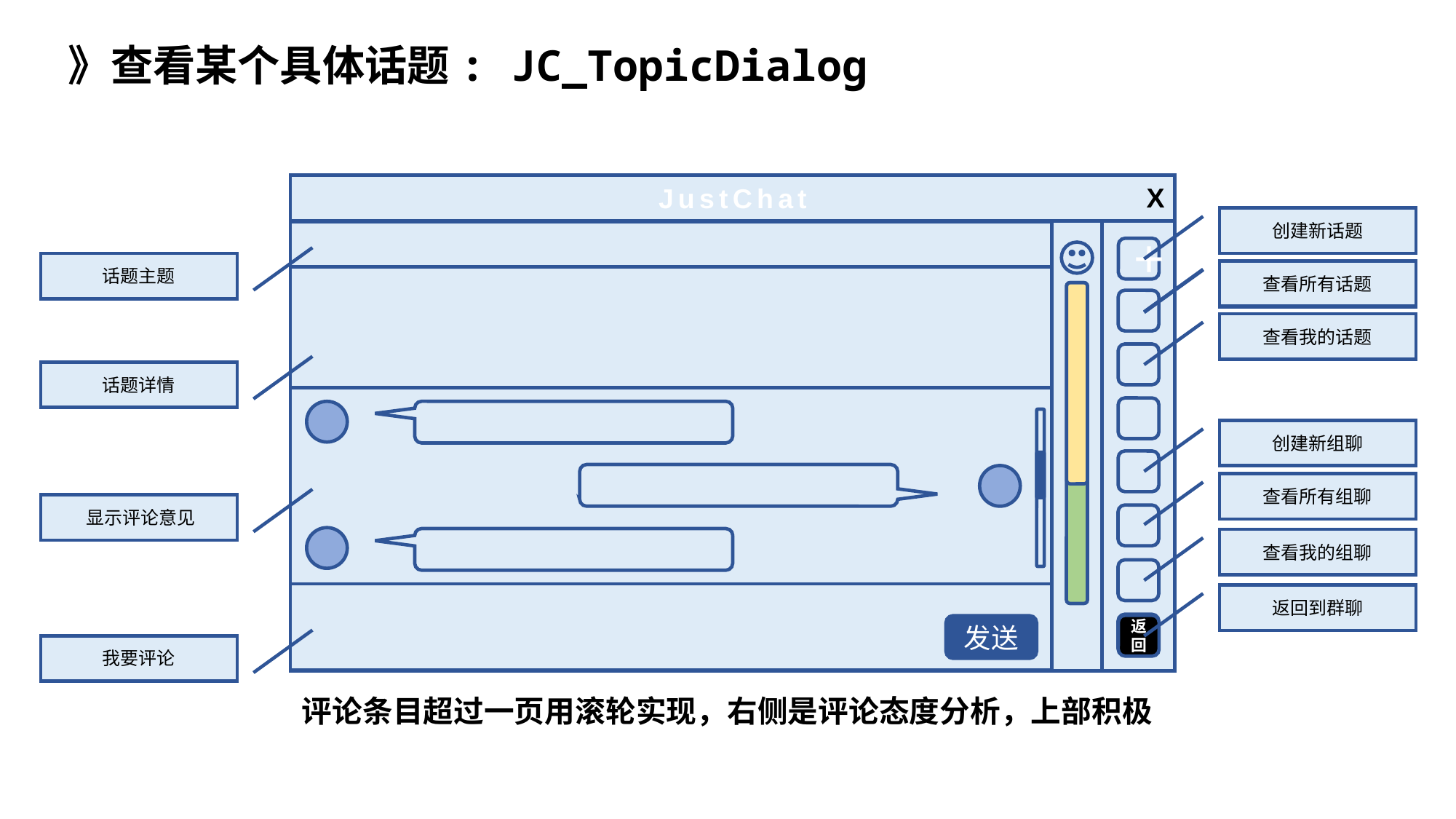

》查看某个具体话题: JC_TopicDialog

JustChat
X
创建新话题

＋

话题主题
查看所有话题
返回到上一级

查看我的话题

话题详情

创建新组聊

查看所有组聊

显示评论意见

查看我的组聊

返回到群聊

返回
发送

我要评论
评论条目超过一页用滚轮实现，右侧是评论态度分析，上部积极